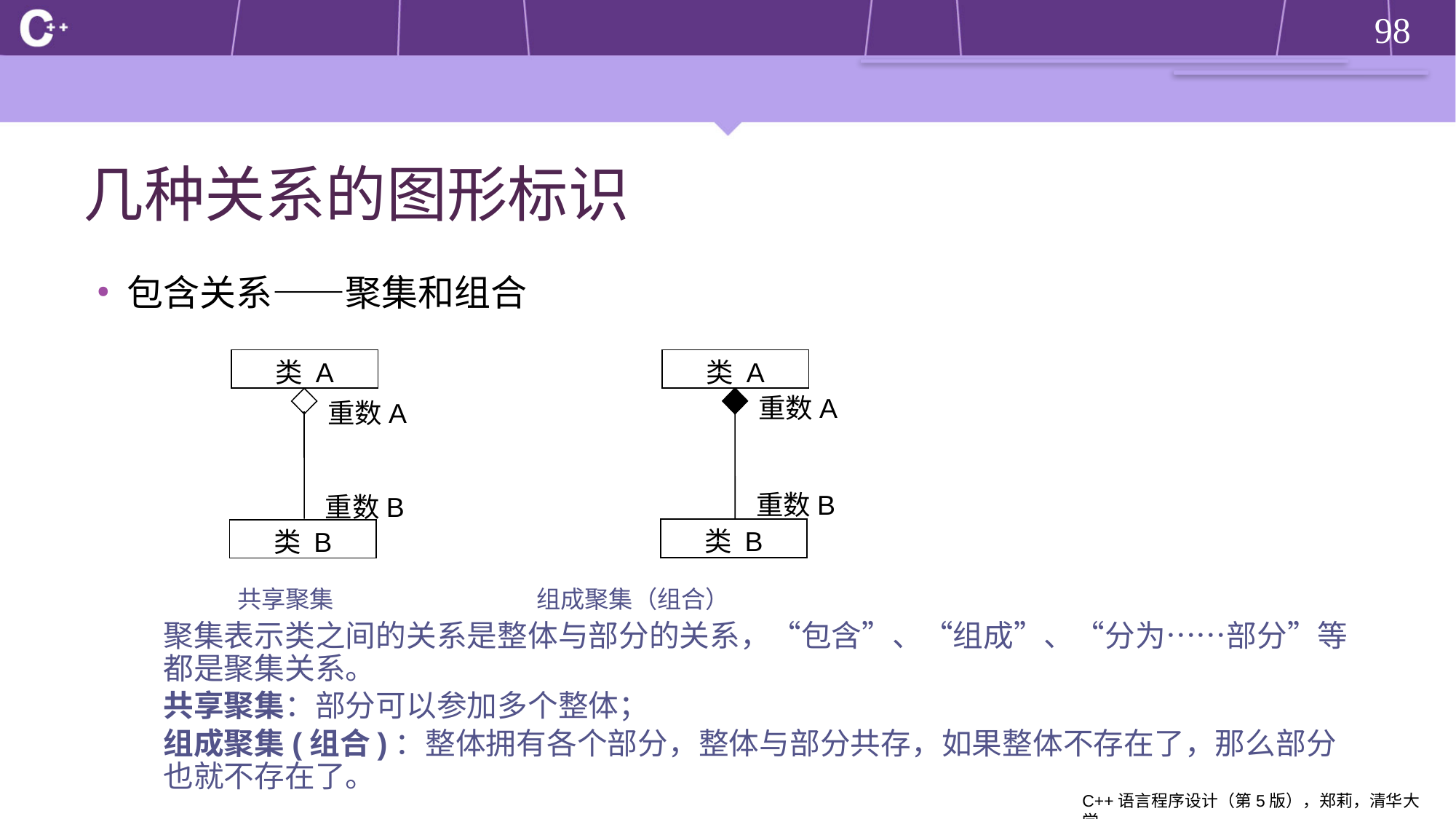

# 几种关系的图形标识
包含关系——聚集和组合

        共享聚集	                       组成聚集（组合）
聚集表示类之间的关系是整体与部分的关系，“包含”、“组成”、“分为……部分”等都是聚集关系。
共享聚集：部分可以参加多个整体；
组成聚集(组合)：整体拥有各个部分，整体与部分共存，如果整体不存在了，那么部分也就不存在了。
类 A
类 A
重数A

重数A

重数B
重数B
类 B
类 B